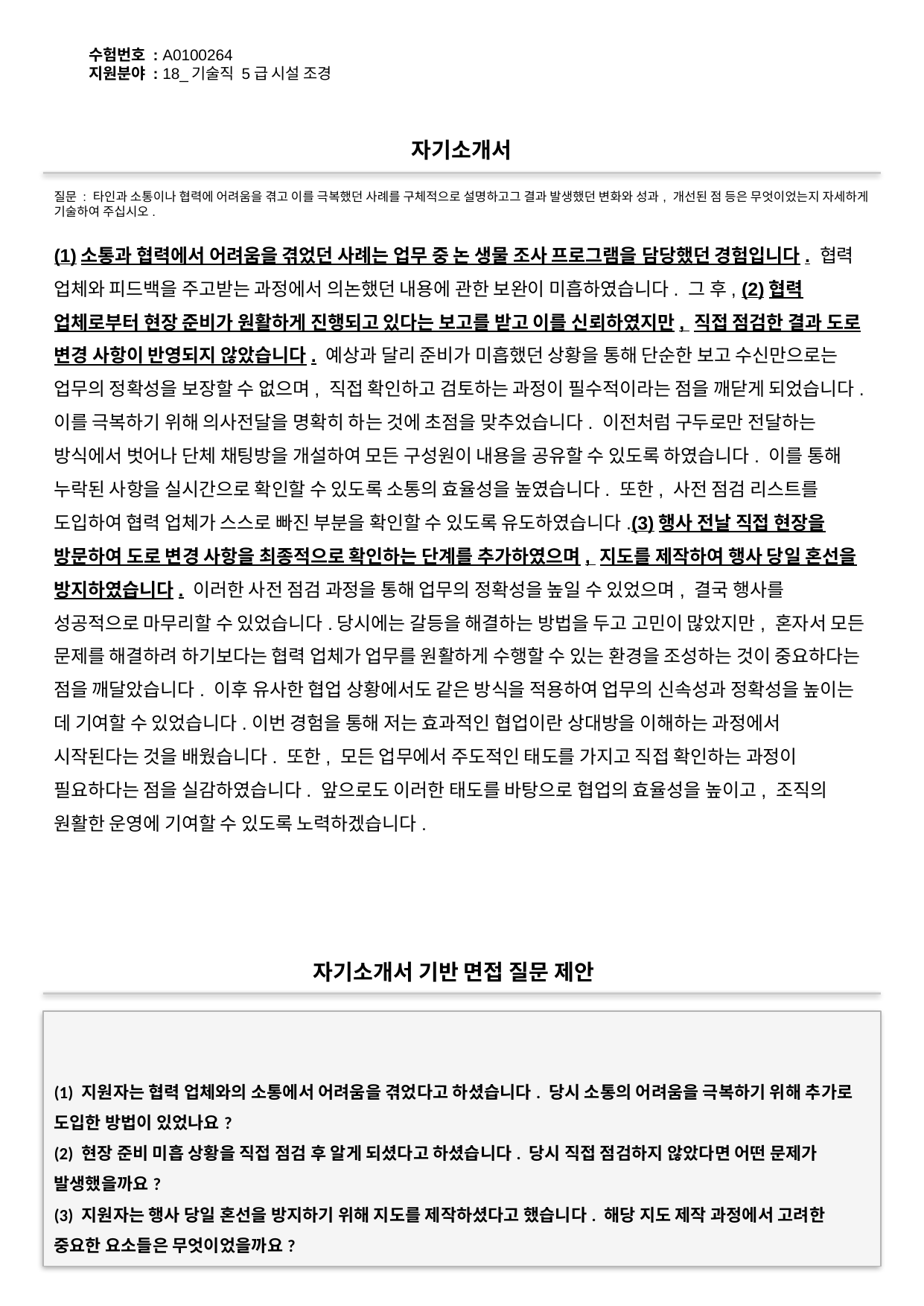

수험번호 : A0100264
지원분야 : 18_기술직 5급 시설 조경
#

자기소개서

질문 : 타인과 소통이나 협력에 어려움을 겪고 이를 극복했던 사례를 구체적으로 설명하고그 결과 발생했던 변화와 성과, 개선된 점 등은 무엇이었는지 자세하게 기술하여 주십시오.

(1)소통과 협력에서 어려움을 겪었던 사례는 업무 중 논 생물 조사 프로그램을 담당했던 경험입니다. 협력 업체와 피드백을 주고받는 과정에서 의논했던 내용에 관한 보완이 미흡하였습니다. 그 후, (2)협력 업체로부터 현장 준비가 원활하게 진행되고 있다는 보고를 받고 이를 신뢰하였지만, 직접 점검한 결과 도로 변경 사항이 반영되지 않았습니다. 예상과 달리 준비가 미흡했던 상황을 통해 단순한 보고 수신만으로는 업무의 정확성을 보장할 수 없으며, 직접 확인하고 검토하는 과정이 필수적이라는 점을 깨닫게 되었습니다.이를 극복하기 위해 의사전달을 명확히 하는 것에 초점을 맞추었습니다. 이전처럼 구두로만 전달하는 방식에서 벗어나 단체 채팅방을 개설하여 모든 구성원이 내용을 공유할 수 있도록 하였습니다. 이를 통해 누락된 사항을 실시간으로 확인할 수 있도록 소통의 효율성을 높였습니다. 또한, 사전 점검 리스트를 도입하여 협력 업체가 스스로 빠진 부분을 확인할 수 있도록 유도하였습니다.(3)행사 전날 직접 현장을 방문하여 도로 변경 사항을 최종적으로 확인하는 단계를 추가하였으며, 지도를 제작하여 행사 당일 혼선을 방지하였습니다. 이러한 사전 점검 과정을 통해 업무의 정확성을 높일 수 있었으며, 결국 행사를 성공적으로 마무리할 수 있었습니다.당시에는 갈등을 해결하는 방법을 두고 고민이 많았지만, 혼자서 모든 문제를 해결하려 하기보다는 협력 업체가 업무를 원활하게 수행할 수 있는 환경을 조성하는 것이 중요하다는 점을 깨달았습니다. 이후 유사한 협업 상황에서도 같은 방식을 적용하여 업무의 신속성과 정확성을 높이는 데 기여할 수 있었습니다.이번 경험을 통해 저는 효과적인 협업이란 상대방을 이해하는 과정에서 시작된다는 것을 배웠습니다. 또한, 모든 업무에서 주도적인 태도를 가지고 직접 확인하는 과정이 필요하다는 점을 실감하였습니다. 앞으로도 이러한 태도를 바탕으로 협업의 효율성을 높이고, 조직의 원활한 운영에 기여할 수 있도록 노력하겠습니다.

자기소개서 기반 면접 질문 제안

(1) 지원자는 협력 업체와의 소통에서 어려움을 겪었다고 하셨습니다. 당시 소통의 어려움을 극복하기 위해 추가로 도입한 방법이 있었나요?
(2) 현장 준비 미흡 상황을 직접 점검 후 알게 되셨다고 하셨습니다. 당시 직접 점검하지 않았다면 어떤 문제가 발생했을까요?
(3) 지원자는 행사 당일 혼선을 방지하기 위해 지도를 제작하셨다고 했습니다. 해당 지도 제작 과정에서 고려한 중요한 요소들은 무엇이었을까요?